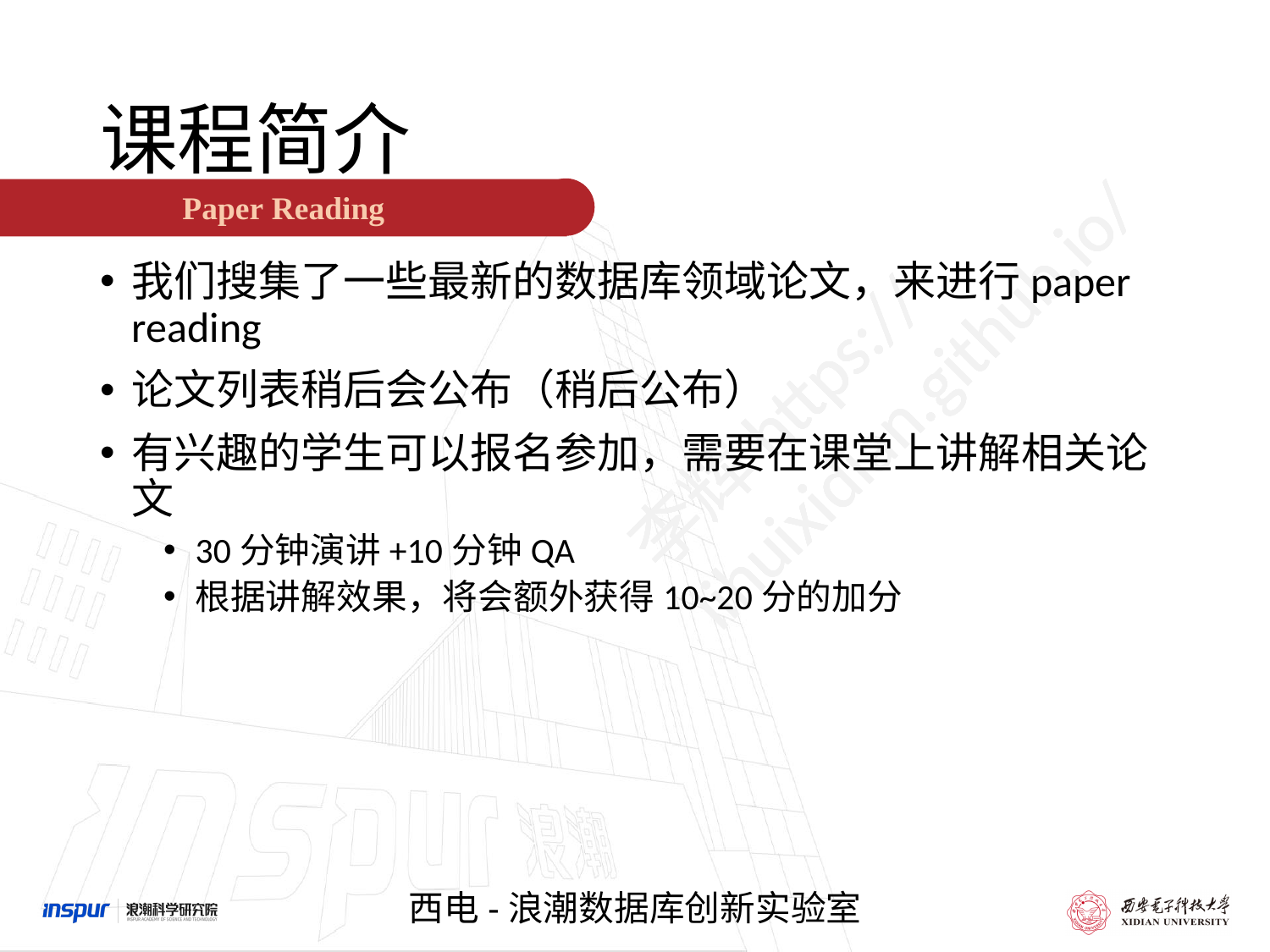

# 课程简介

Paper Reading
我们搜集了一些最新的数据库领域论文，来进行paper reading
论文列表稍后会公布（稍后公布）
有兴趣的学生可以报名参加，需要在课堂上讲解相关论文
30分钟演讲+10分钟QA
根据讲解效果，将会额外获得10~20分的加分
6